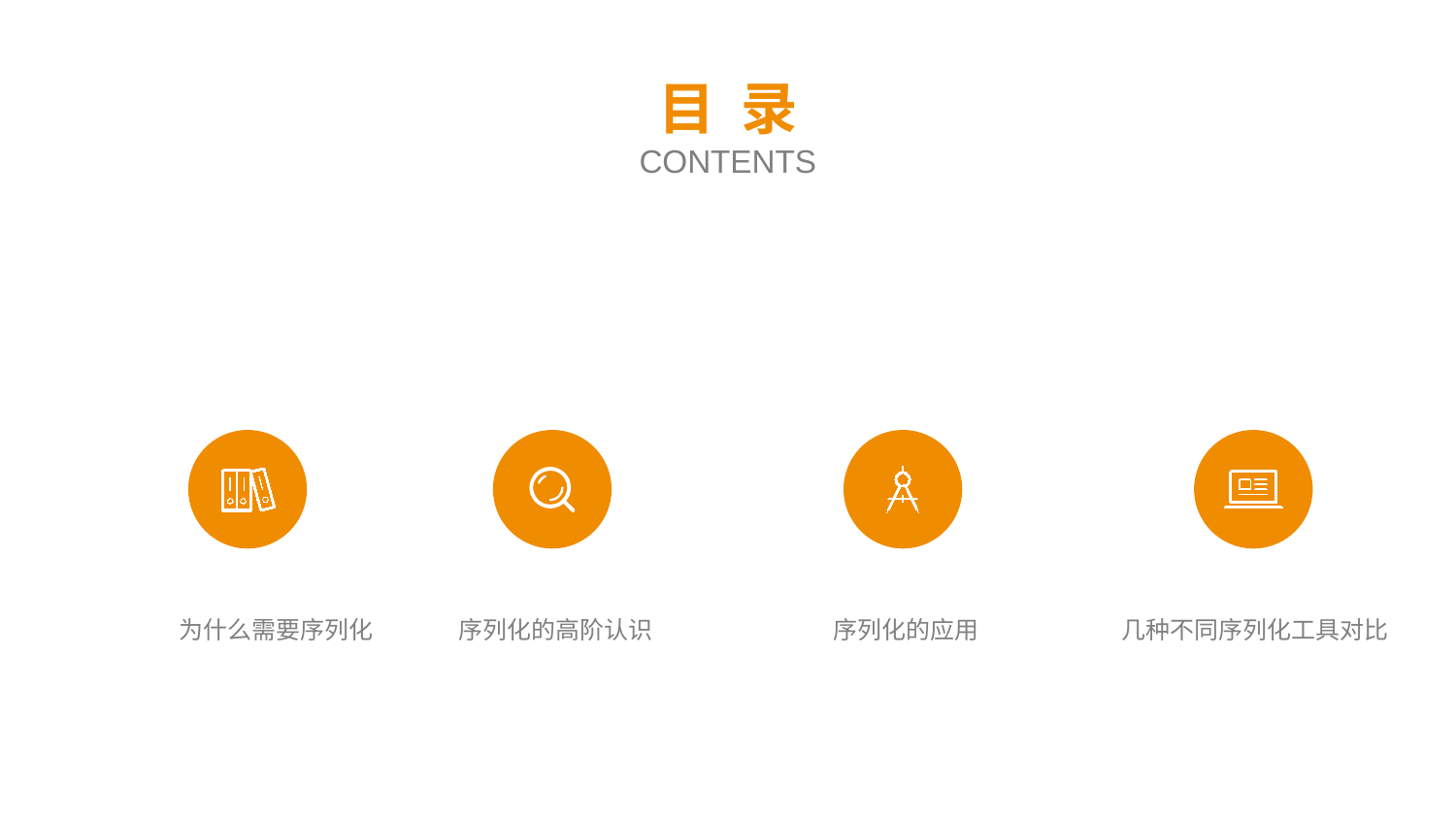

目  录
CONTENTS

为什么需要序列化
序列化的高阶认识
序列化的应用
几种不同序列化工具对比